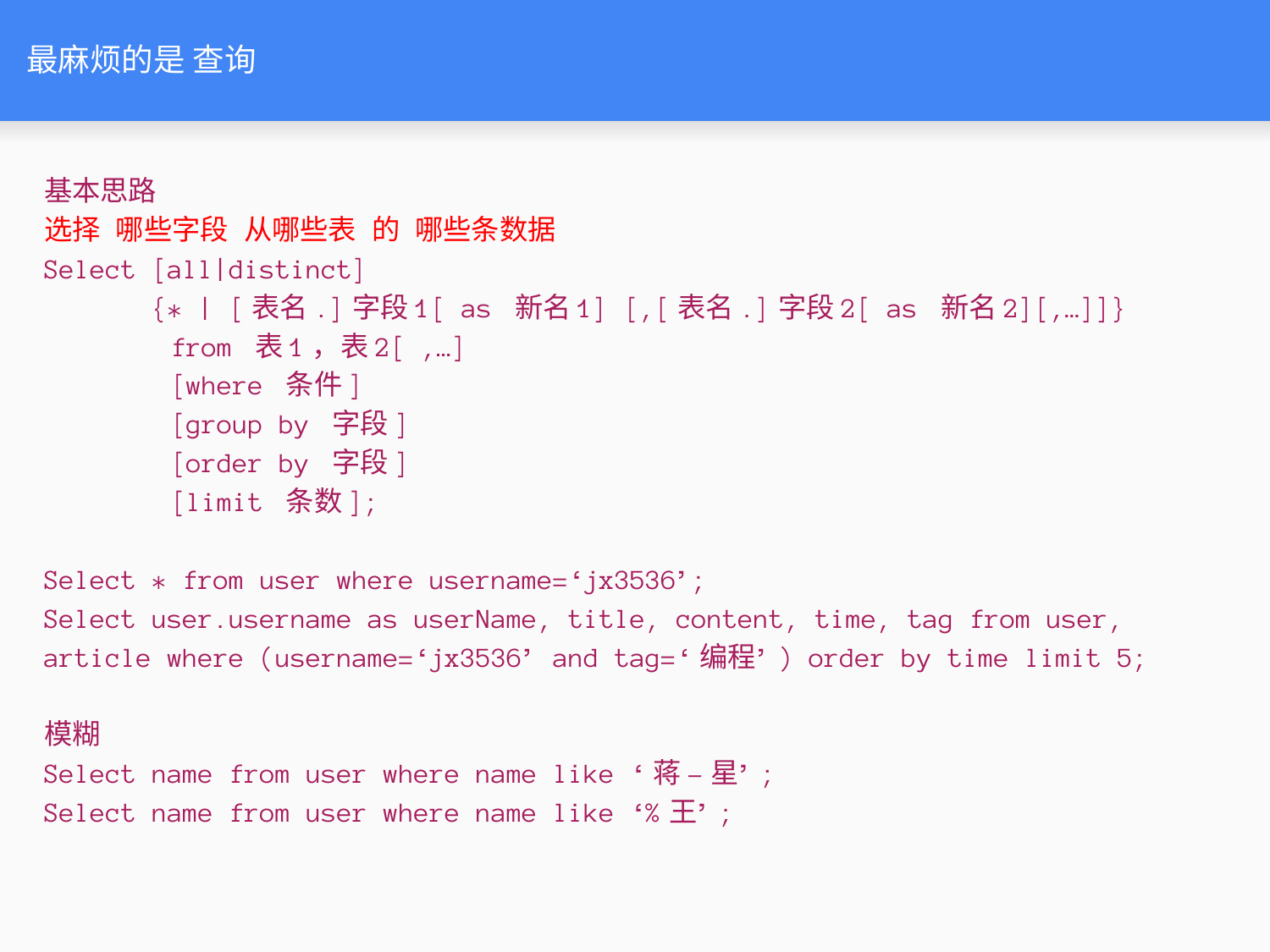

# 最麻烦的是 查询
基本思路
选择 哪些字段 从哪些表 的 哪些条数据
Select [all|distinct]
       {* | [表名.]字段1[ as 新名1] [,[表名.]字段2[ as 新名2][,…]]}
	from 表1，表2[ ,…]
	[where 条件]
	[group by 字段]
	[order by 字段]
	[limit 条数];

Select * from user where username=‘jx3536’;
Select user.username as userName, title, content, time, tag from user, article where (username=‘jx3536’ and tag=‘编程’) order by time limit 5;

模糊
Select name from user where name like ‘蒋-星’;
Select name from user where name like ‘%王’;